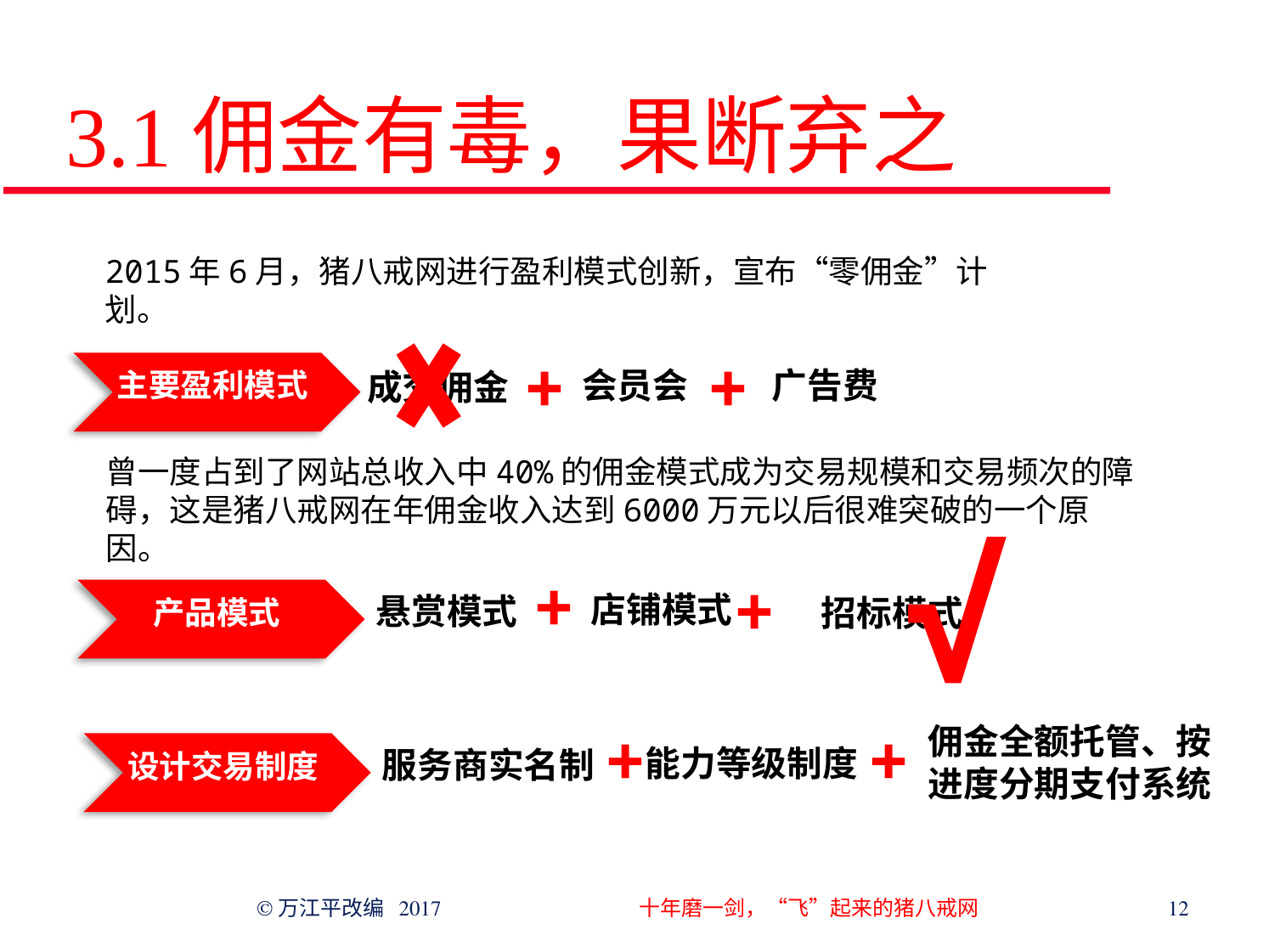

# 3.1佣金有毒，果断弃之
2015年6月，猪八戒网进行盈利模式创新，宣布“零佣金”计划。

+
+

会员会
广告费
成交佣金
主要盈利模式
曾一度占到了网站总收入中40%的佣金模式成为交易规模和交易频次的障碍，这是猪八戒网在年佣金收入达到6000万元以后很难突破的一个原因。
√
+
+

店铺模式
悬赏模式
招标模式
产品模式
+
+
佣金全额托管、按进度分期支付系统

能力等级制度
服务商实名制
设计交易制度